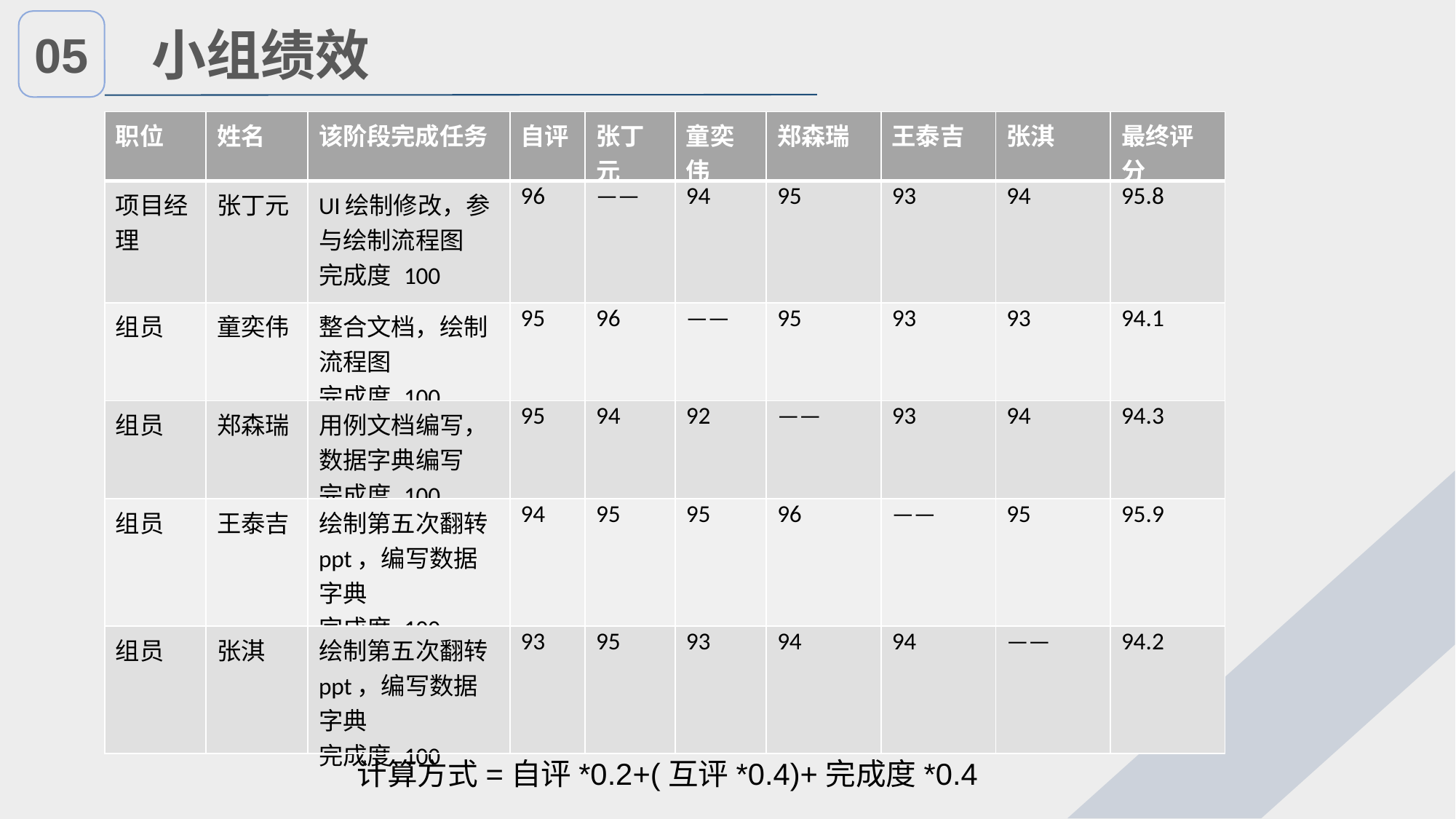

05
小组绩效
| 职位 | 姓名 | 该阶段完成任务 | 自评 | 张丁元 | 童奕伟 | 郑森瑞 | 王泰吉 | 张淇 | 最终评分 |
| --- | --- | --- | --- | --- | --- | --- | --- | --- | --- |
| 项目经理 | 张丁元 | UI绘制修改，参与绘制流程图 完成度 100 | 96 | —— | 94 | 95 | 93 | 94 | 95.8 |
| 组员 | 童奕伟 | 整合文档，绘制流程图 完成度 100 | 95 | 96 | —— | 95 | 93 | 93 | 94.1 |
| 组员 | 郑森瑞 | 用例文档编写，数据字典编写 完成度 100 | 95 | 94 | 92 | —— | 93 | 94 | 94.3 |
| 组员 | 王泰吉 | 绘制第五次翻转ppt，编写数据字典 完成度 100 | 94 | 95 | 95 | 96 | —— | 95 | 95.9 |
| 组员 | 张淇 | 绘制第五次翻转ppt，编写数据字典 完成度 100 | 93 | 95 | 93 | 94 | 94 | —— | 94.2 |

计算方式=自评*0.2+(互评*0.4)+完成度*0.4